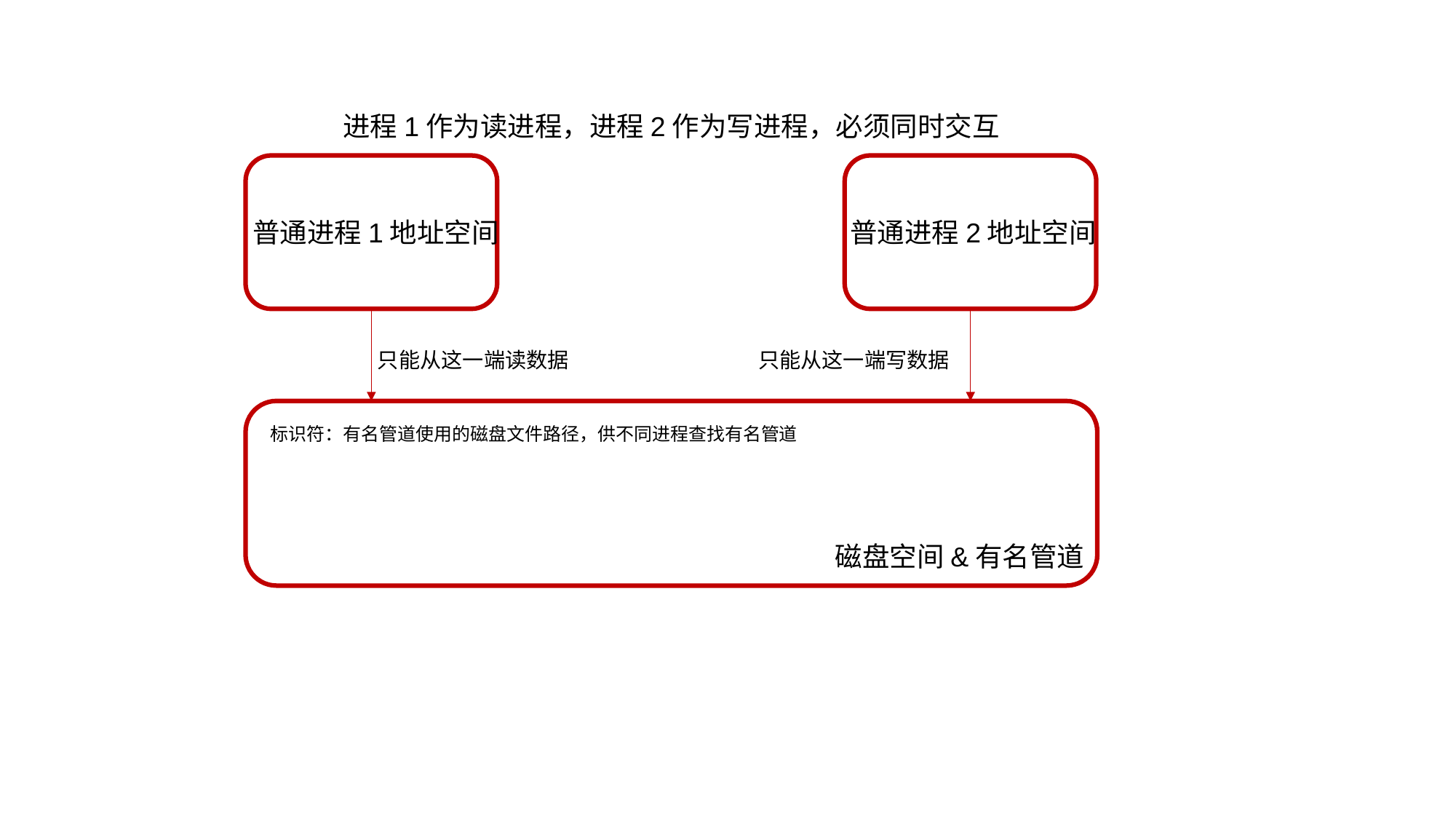

进程1作为读进程，进程2作为写进程，必须同时交互

普通进程2地址空间
普通进程1地址空间
只能从这一端写数据
只能从这一端读数据

标识符：有名管道使用的磁盘文件路径，供不同进程查找有名管道
磁盘空间&有名管道